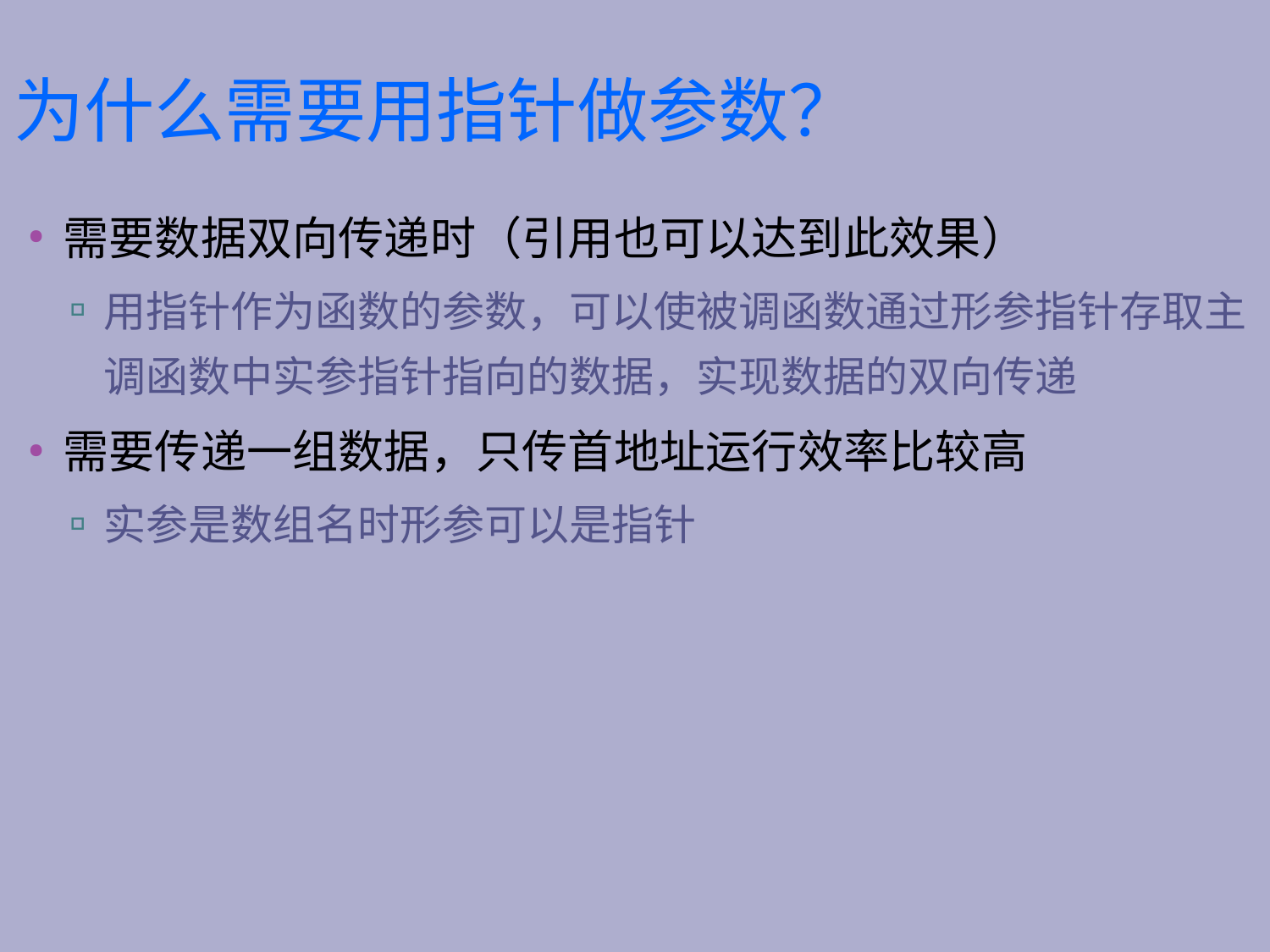

# 为什么需要用指针做参数？
需要数据双向传递时（引用也可以达到此效果）
用指针作为函数的参数，可以使被调函数通过形参指针存取主调函数中实参指针指向的数据，实现数据的双向传递
需要传递一组数据，只传首地址运行效率比较高
实参是数组名时形参可以是指针